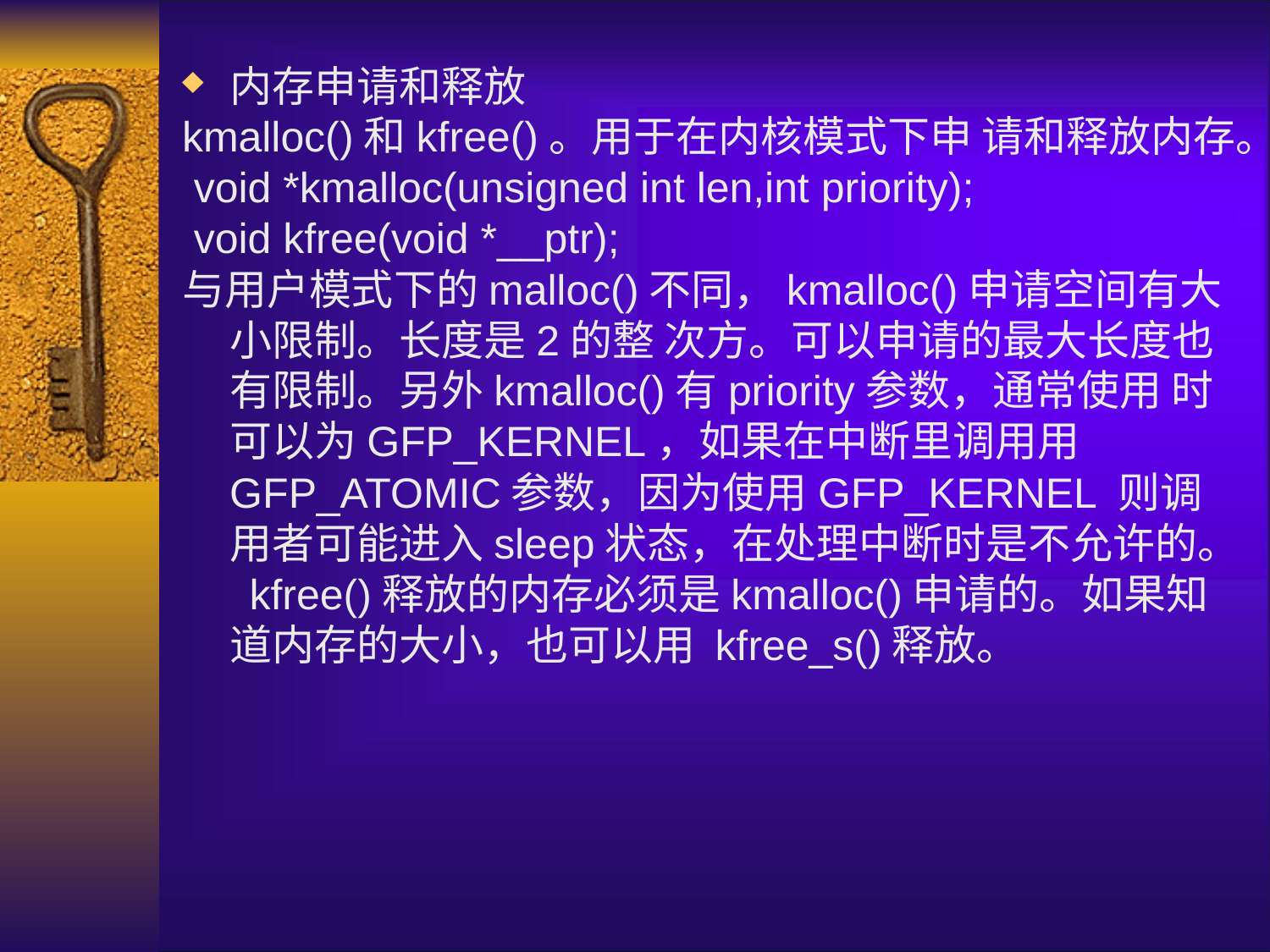

内存申请和释放
kmalloc()和kfree()。用于在内核模式下申 请和释放内存。
 void *kmalloc(unsigned int len,int priority);
 void kfree(void *__ptr);
与用户模式下的malloc()不同，kmalloc()申请空间有大小限制。长度是2的整 次方。可以申请的最大长度也有限制。另外kmalloc()有priority参数，通常使用 时可以为GFP_KERNEL，如果在中断里调用用GFP_ATOMIC参数，因为使用GFP_KERNEL 则调用者可能进入sleep状态，在处理中断时是不允许的。 kfree()释放的内存必须是kmalloc()申请的。如果知道内存的大小，也可以用 kfree_s()释放。